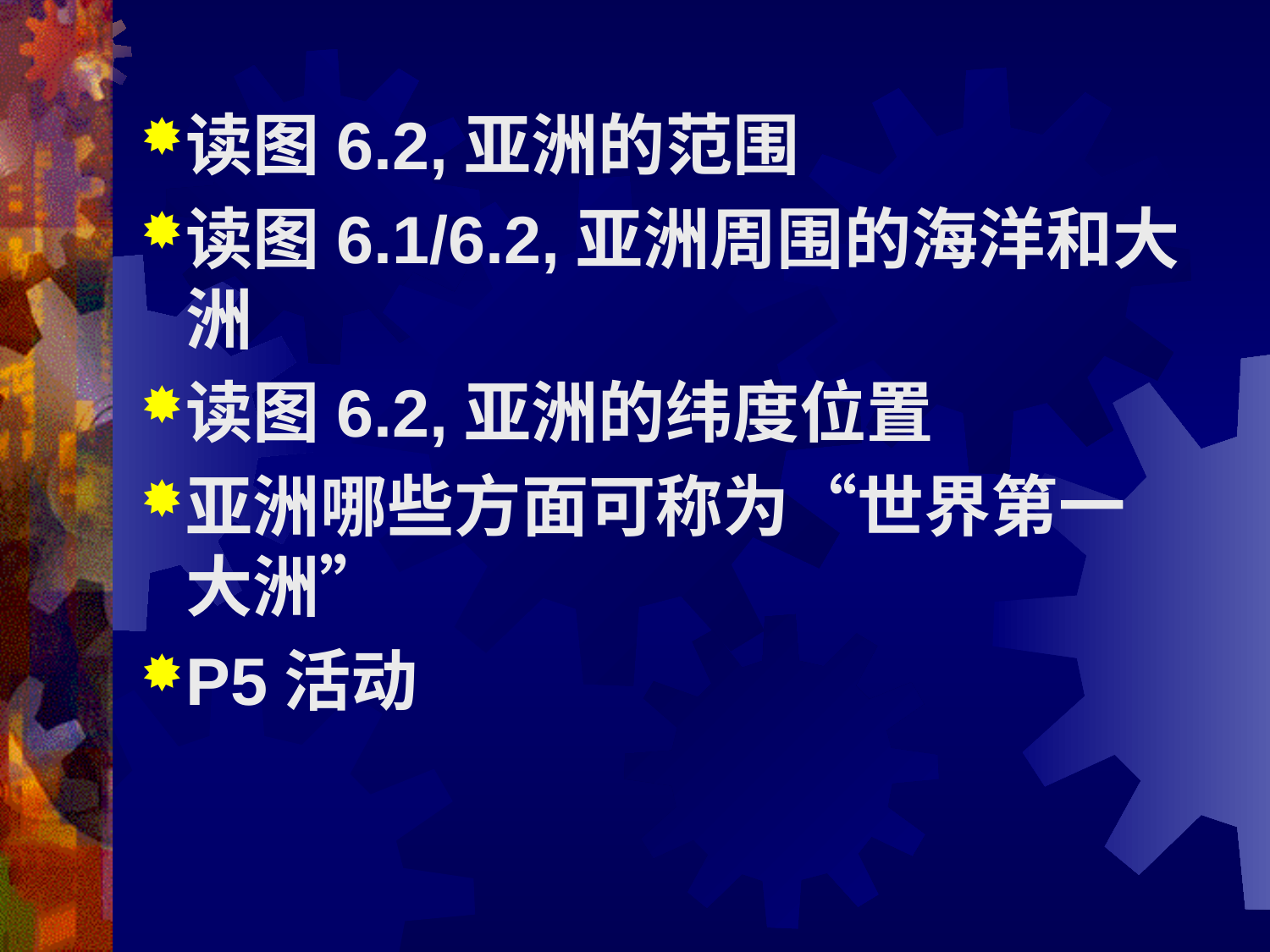

读图6.2,亚洲的范围
读图6.1/6.2,亚洲周围的海洋和大洲
读图6.2,亚洲的纬度位置
亚洲哪些方面可称为“世界第一大洲”
P5活动